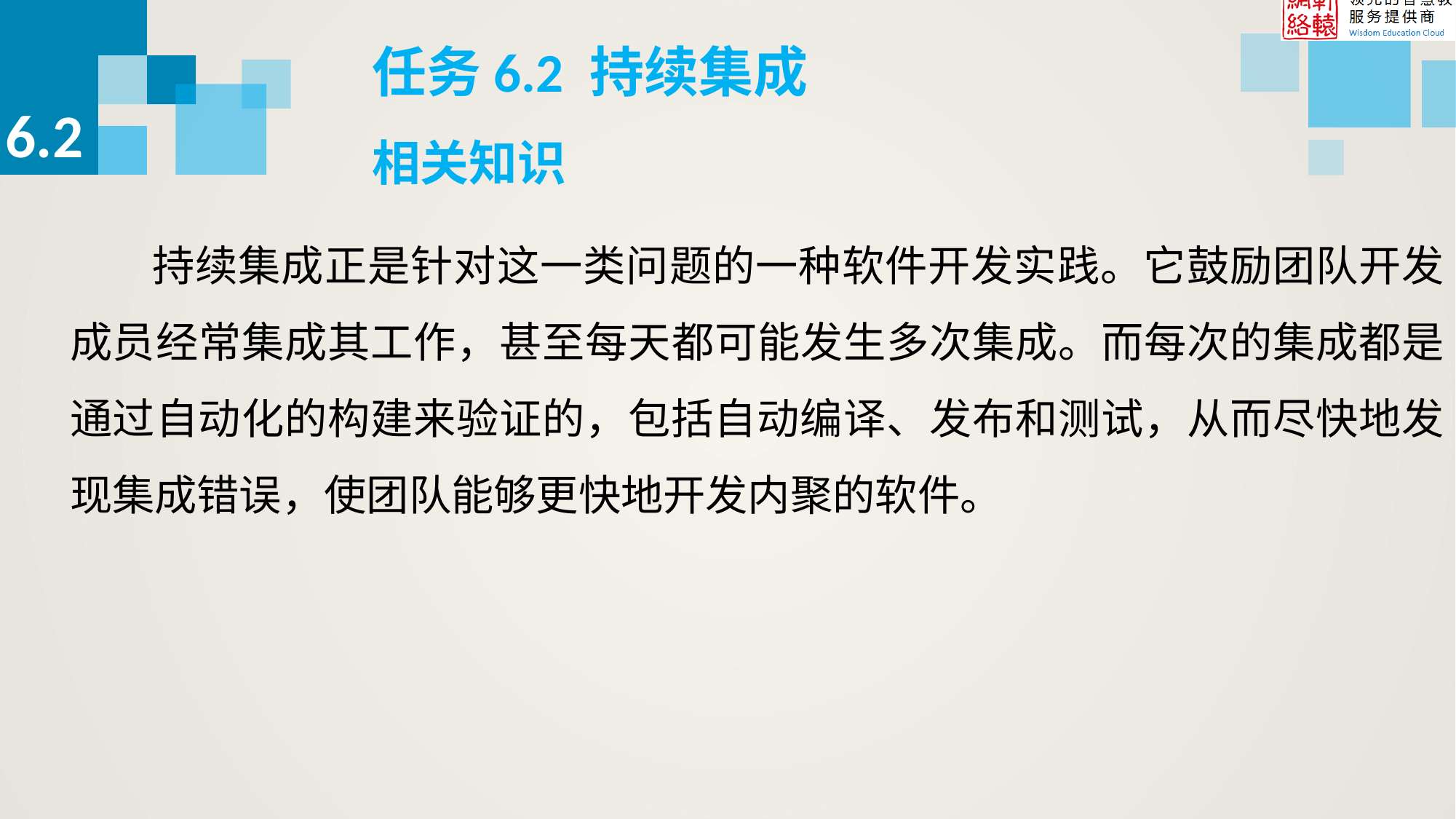

任务6.2 持续集成
6.2
相关知识
       持续集成正是针对这一类问题的一种软件开发实践。它鼓励团队开发成员经常集成其工作，甚至每天都可能发生多次集成。而每次的集成都是通过自动化的构建来验证的，包括自动编译、发布和测试，从而尽快地发现集成错误，使团队能够更快地开发内聚的软件。